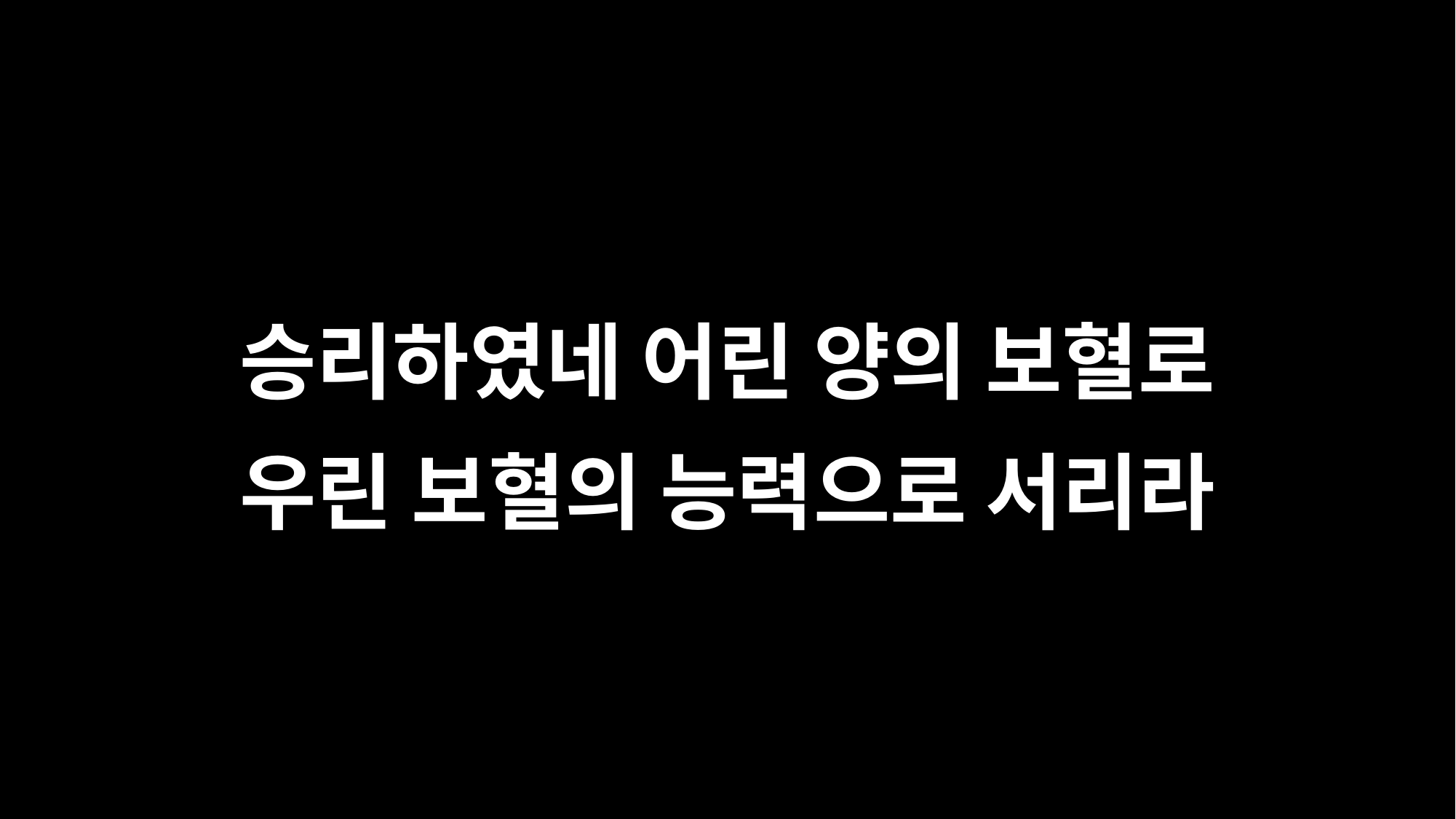

승리하였네 어린 양의 보혈로
우린 보혈의 능력으로 서리라